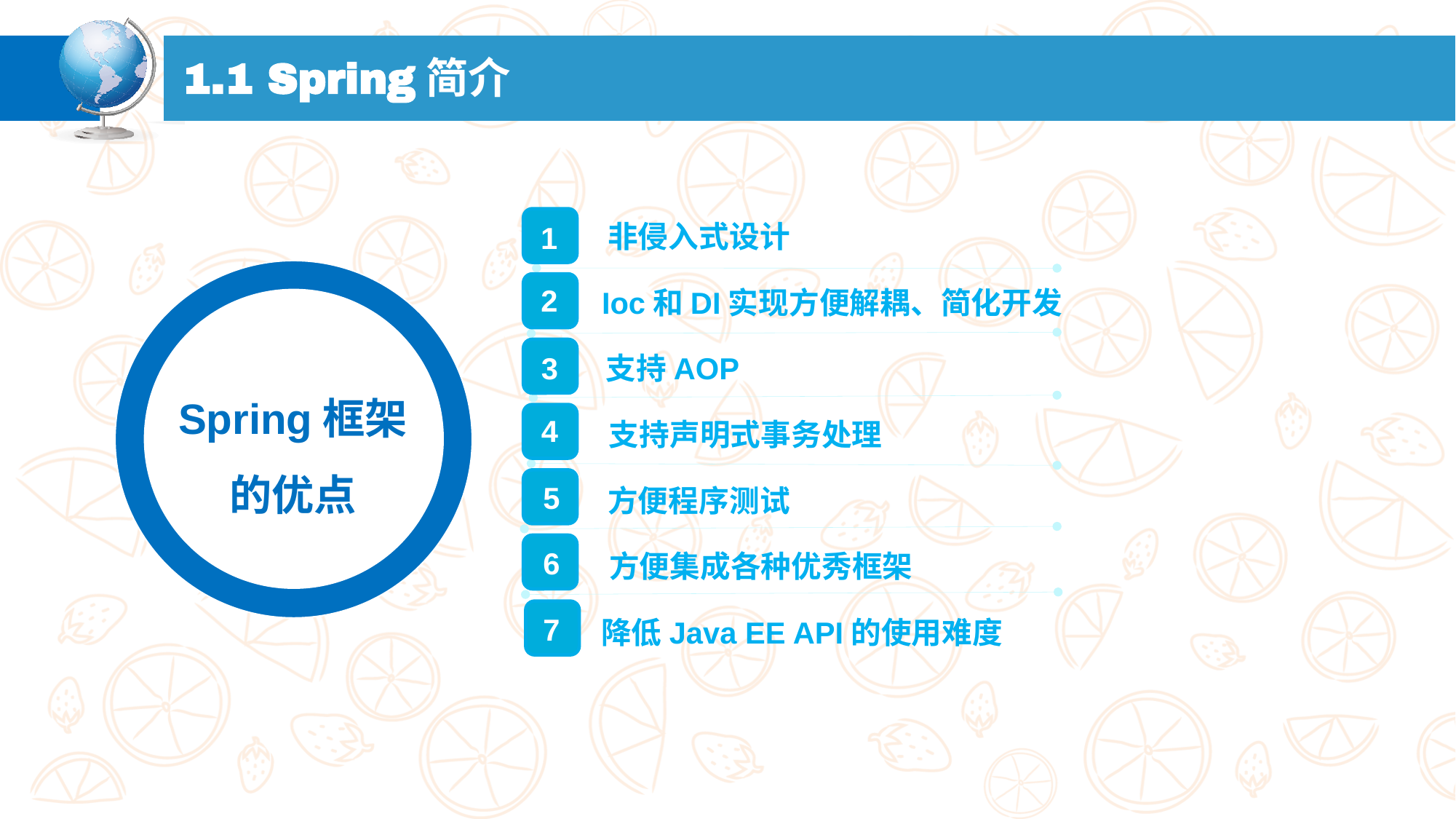

# 1.1 Spring简介

非侵入式设计
1

Spring框架的优点

2
Ioc和DI实现方便解耦、简化开发

3
支持AOP

4
支持声明式事务处理

5
方便程序测试

6
方便集成各种优秀框架

7
降低Java EE API的使用难度